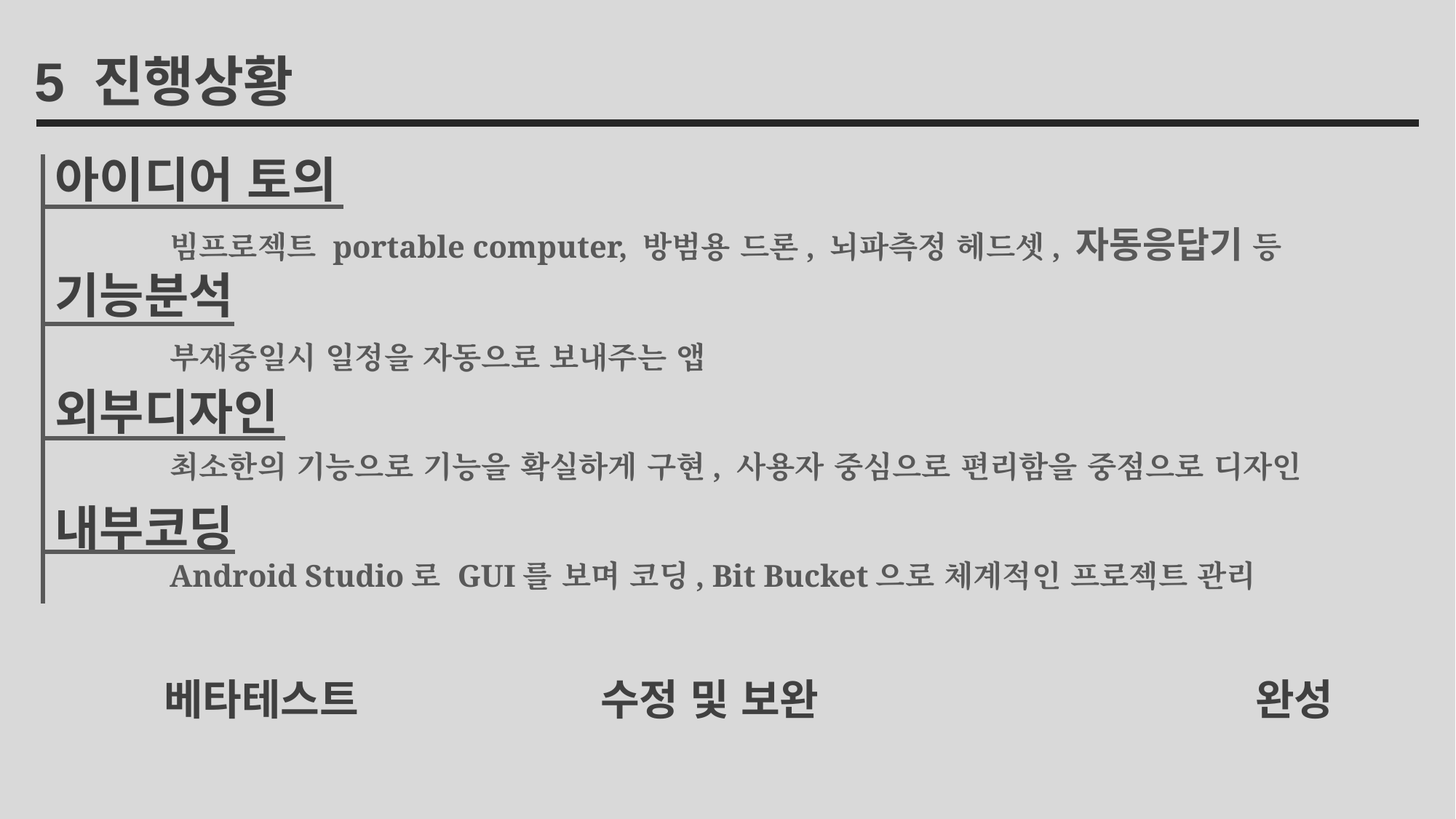

5 진행상황
아이디어 토의

기능분석

외부디자인

내부코딩

	베타테스트			수정 및 보완				완성

	빔프로젝트 portable computer, 방범용 드론, 뇌파측정 헤드셋, 자동응답기 등

	부재중일시 일정을 자동으로 보내주는 앱

	최소한의 기능으로 기능을 확실하게 구현, 사용자 중심으로 편리함을 중점으로 디자인

	Android Studio로 GUI를 보며 코딩, Bit Bucket으로 체계적인 프로젝트 관리